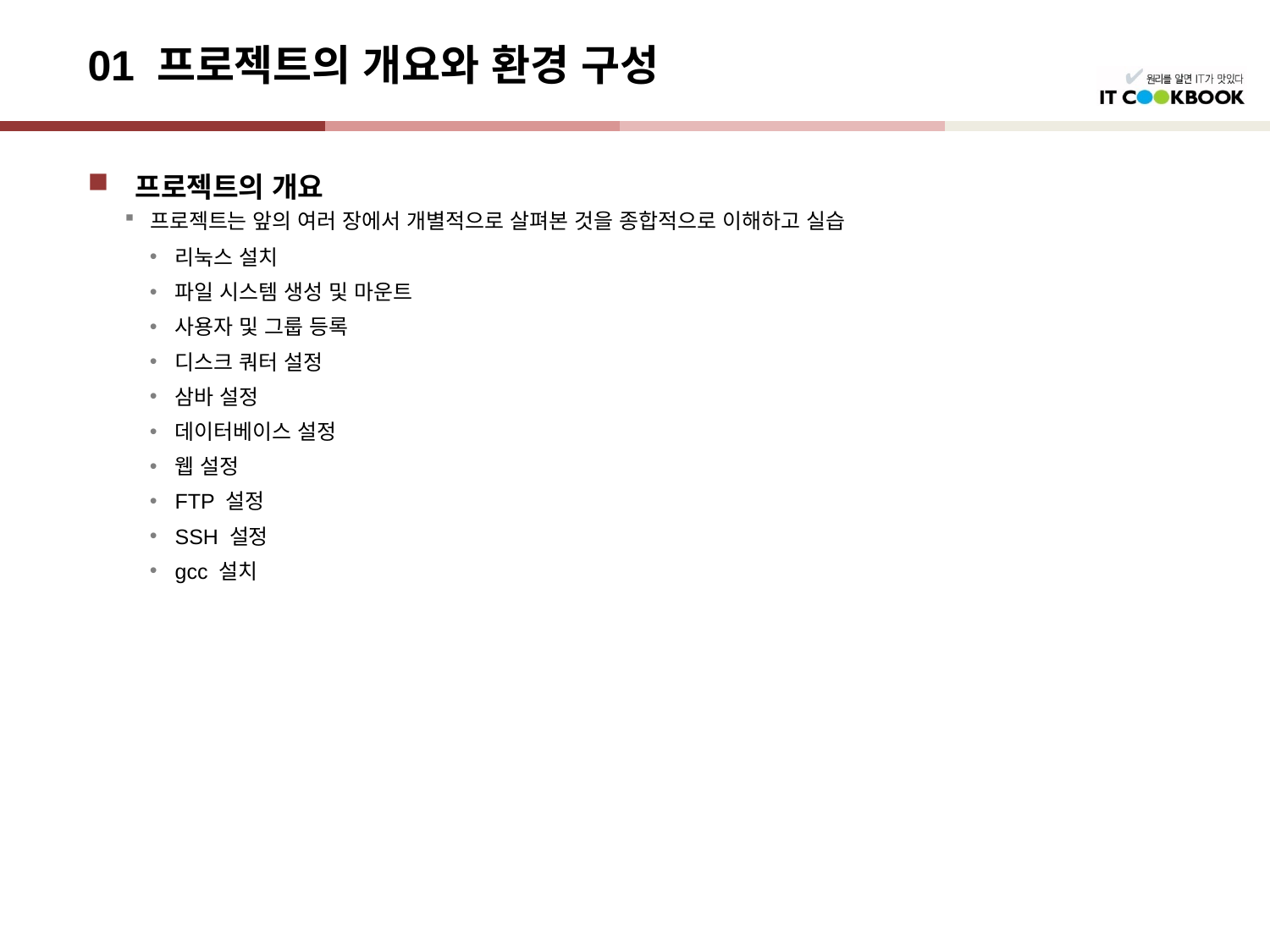

# 01 프로젝트의 개요와 환경 구성
프로젝트의 개요
프로젝트는 앞의 여러 장에서 개별적으로 살펴본 것을 종합적으로 이해하고 실습
리눅스 설치
파일 시스템 생성 및 마운트
사용자 및 그룹 등록
디스크 쿼터 설정
삼바 설정
데이터베이스 설정
웹 설정
FTP 설정
SSH 설정
gcc 설치